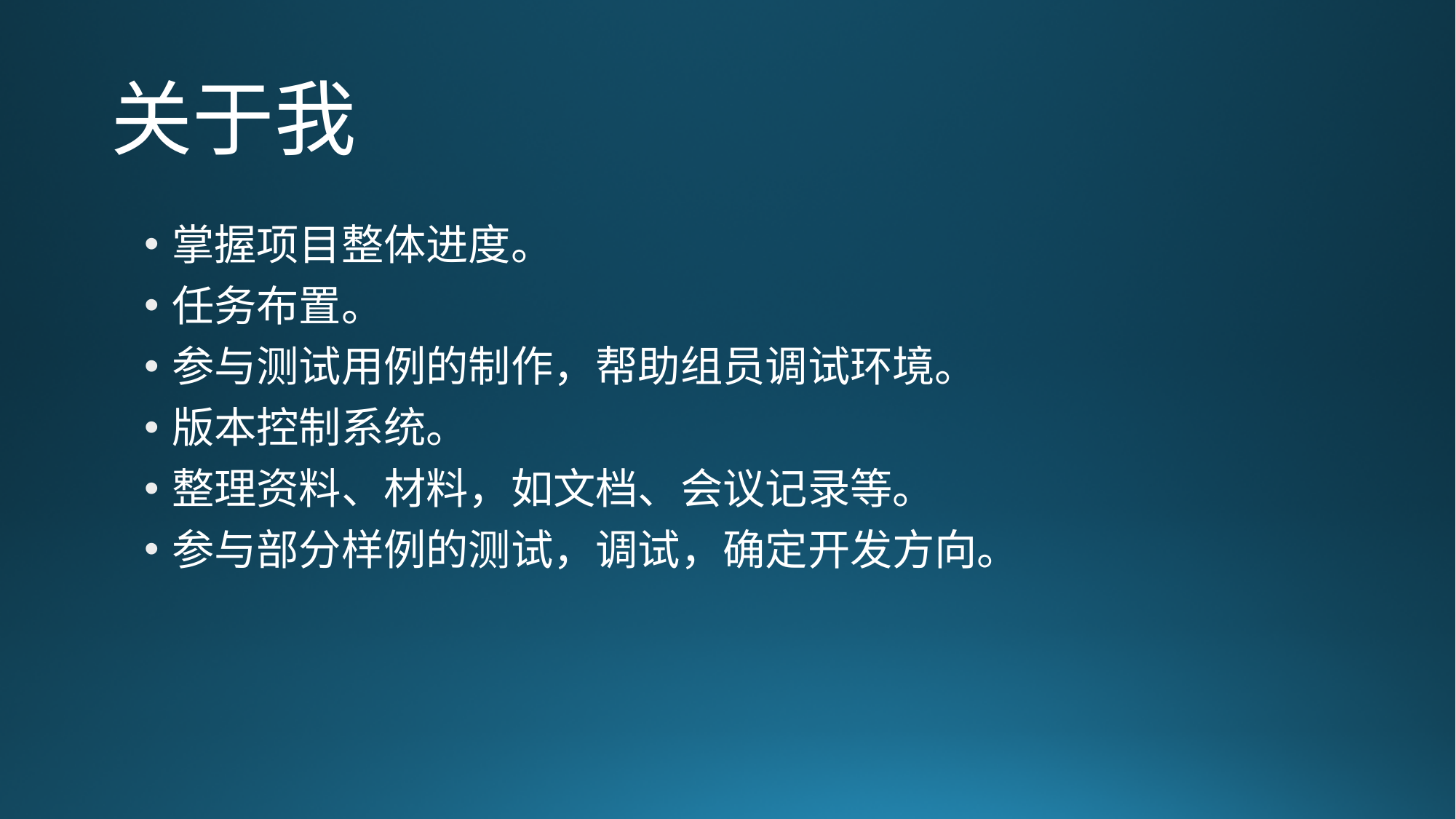

# 关于我
掌握项目整体进度。
任务布置。
参与测试用例的制作，帮助组员调试环境。
版本控制系统。
整理资料、材料，如文档、会议记录等。
参与部分样例的测试，调试，确定开发方向。